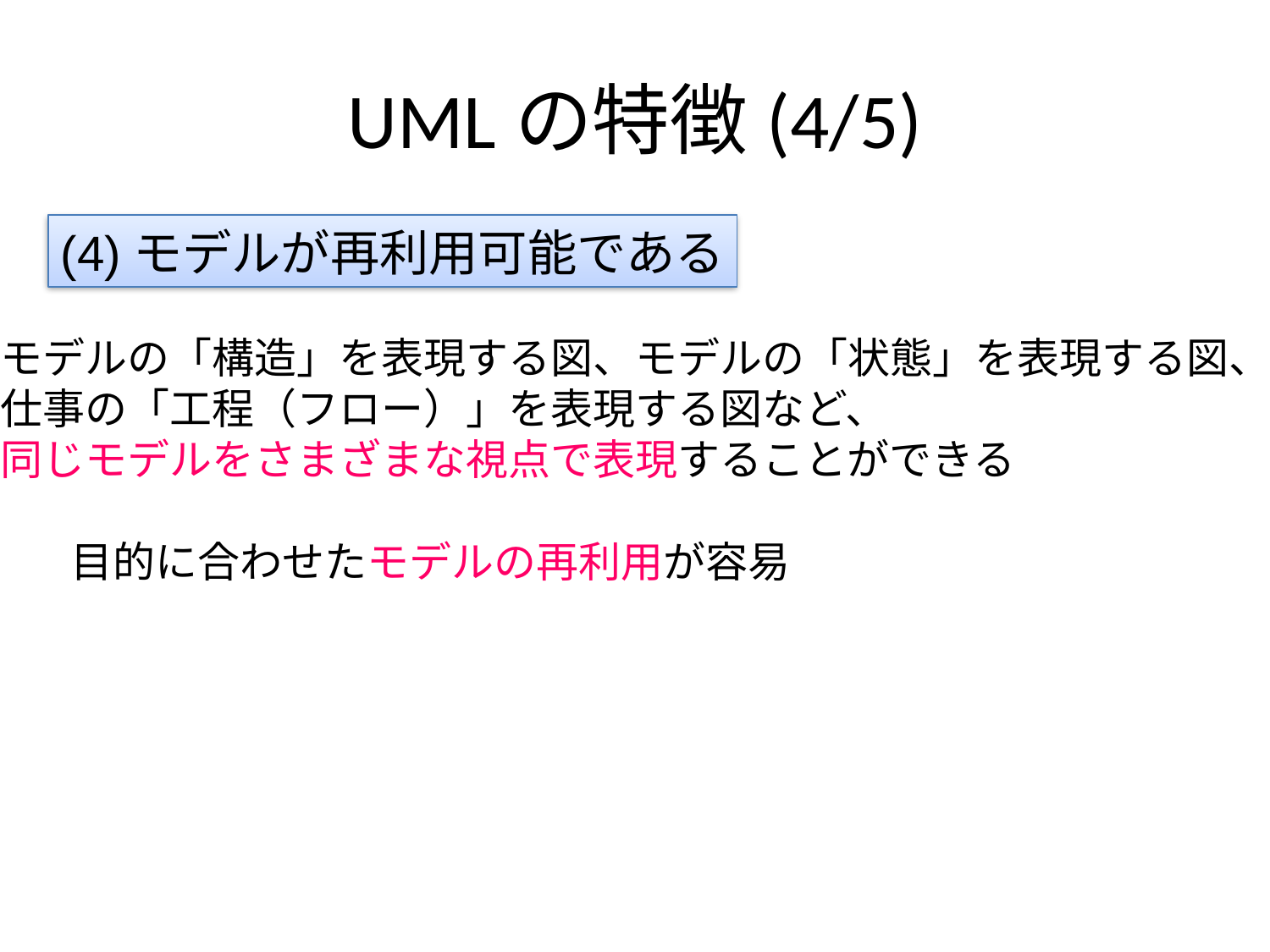

# UMLの特徴(4/5)
(4)モデルが再利用可能である
モデルの「構造」を表現する図、モデルの「状態」を表現する図、
仕事の「工程（フロー）」を表現する図など、
同じモデルをさまざまな視点で表現することができる
目的に合わせたモデルの再利用が容易